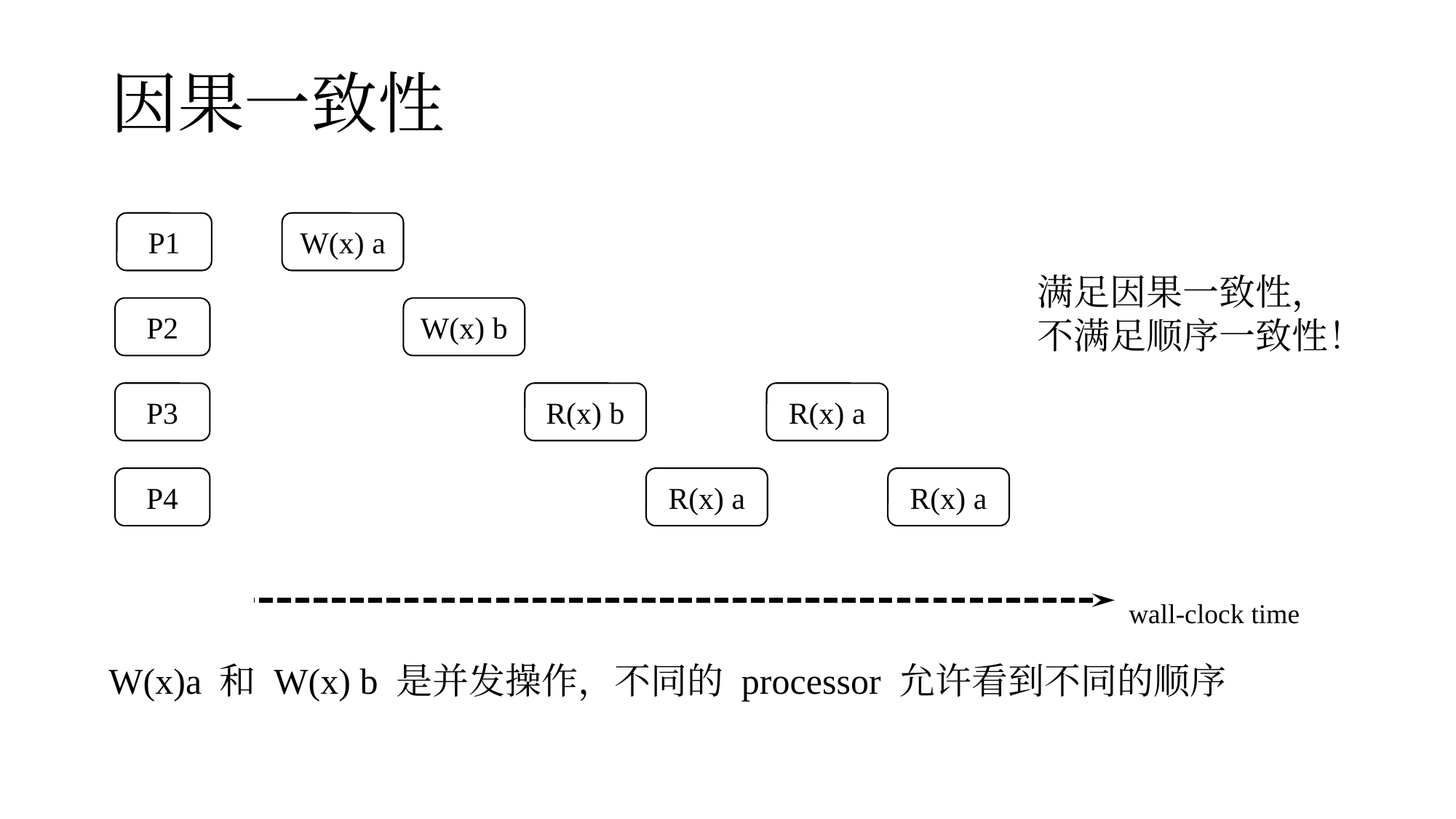

# 因果一致性
W(x) a
P1
满足因果一致性，
不满足顺序一致性！
W(x) b
P2
R(x) b
R(x) a
P3
P4
R(x) a
R(x) a
wall-clock time
W(x)a 和 W(x) b 是并发操作，不同的 processor 允许看到不同的顺序